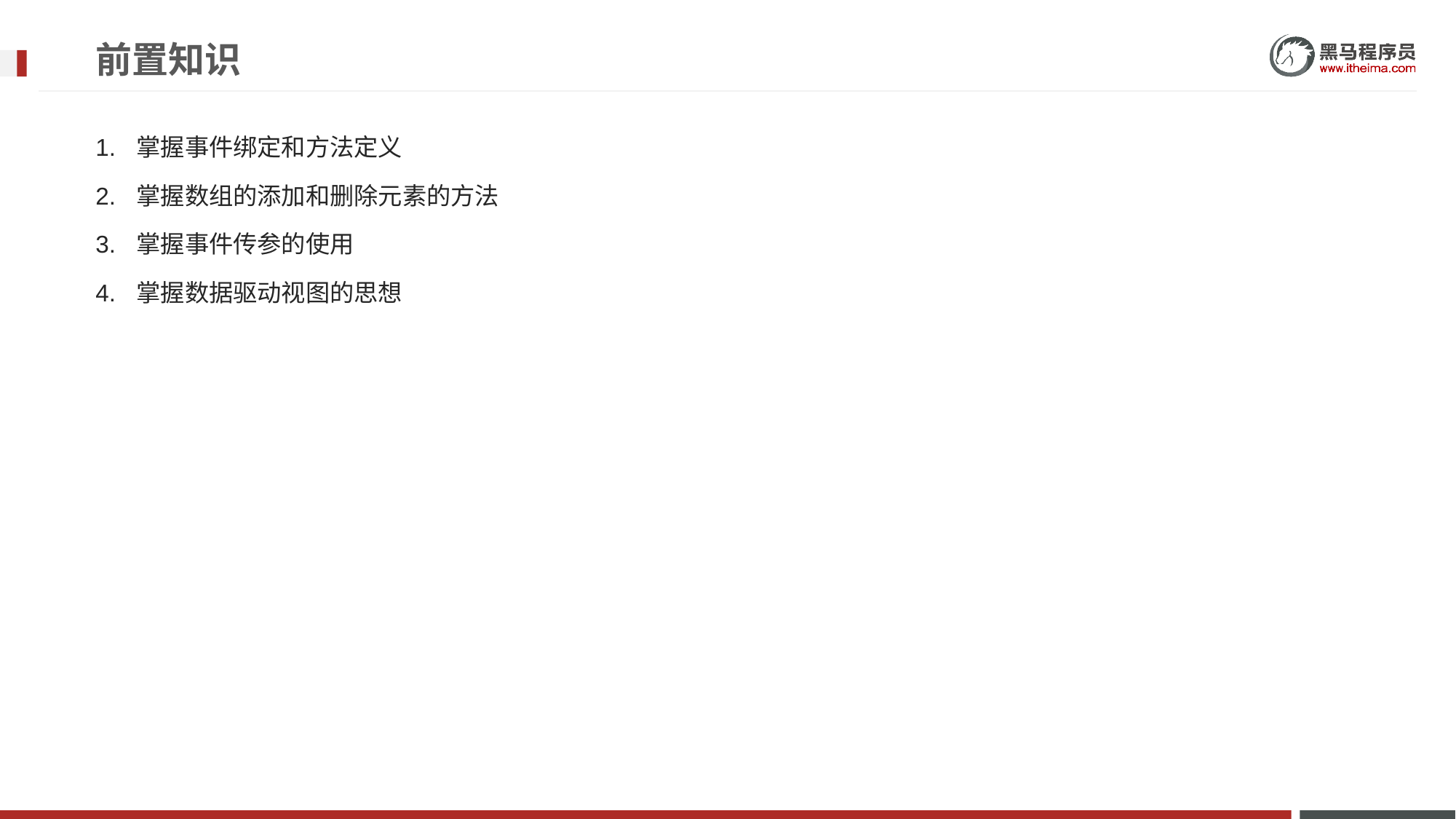

# 前置知识
掌握事件绑定和方法定义
掌握数组的添加和删除元素的方法
掌握事件传参的使用
掌握数据驱动视图的思想